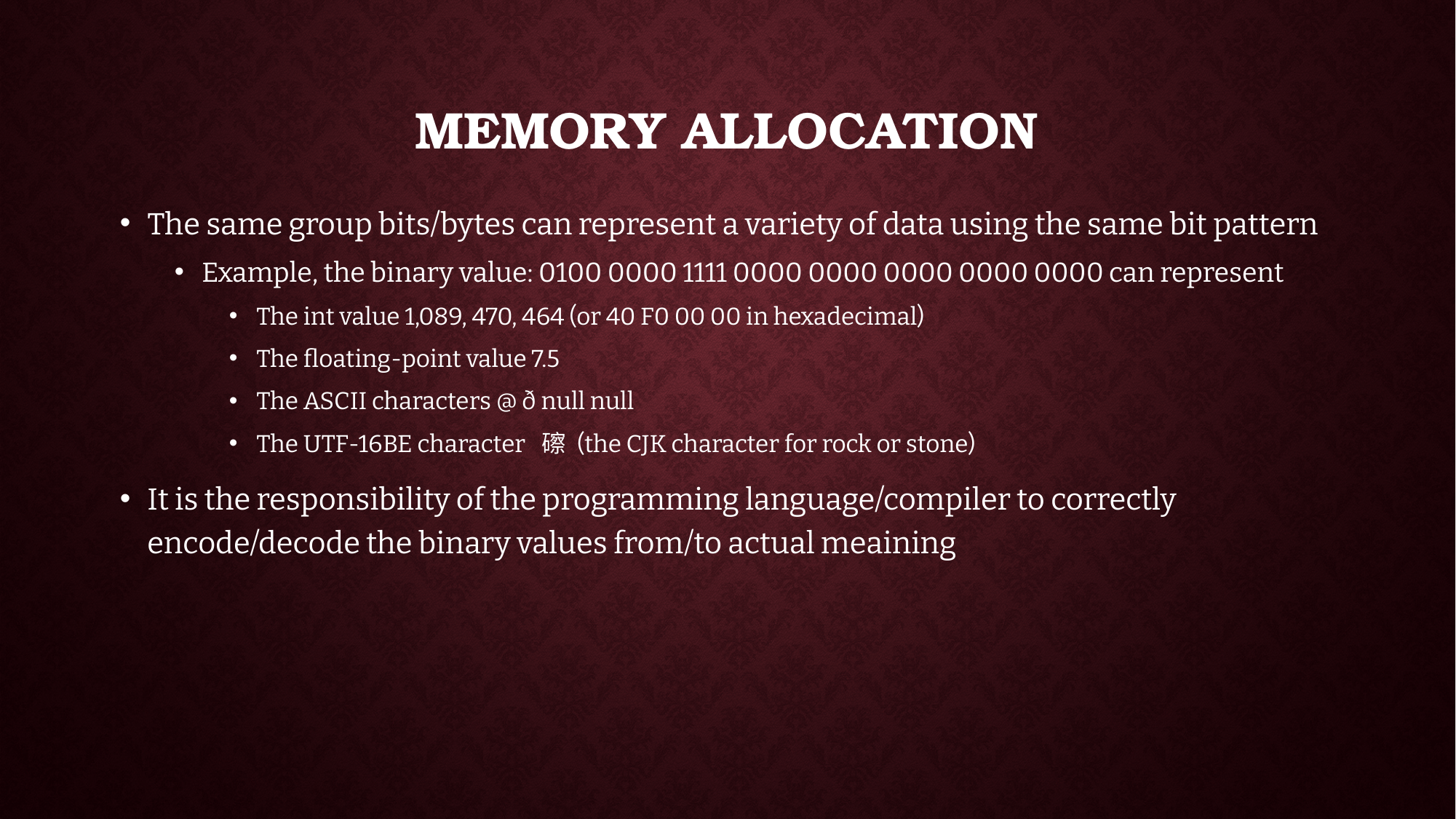

# Memory allocation
The same group bits/bytes can represent a variety of data using the same bit pattern
Example, the binary value: 0100 0000 1111 0000 0000 0000 0000 0000 can represent
The int value 1,089, 470, 464 (or 40 F0 00 00 in hexadecimal)
The floating-point value 7.5
The ASCII characters @ ð null null
The UTF-16BE character  䃰 (the CJK character for rock or stone)
It is the responsibility of the programming language/compiler to correctly encode/decode the binary values from/to actual meaining